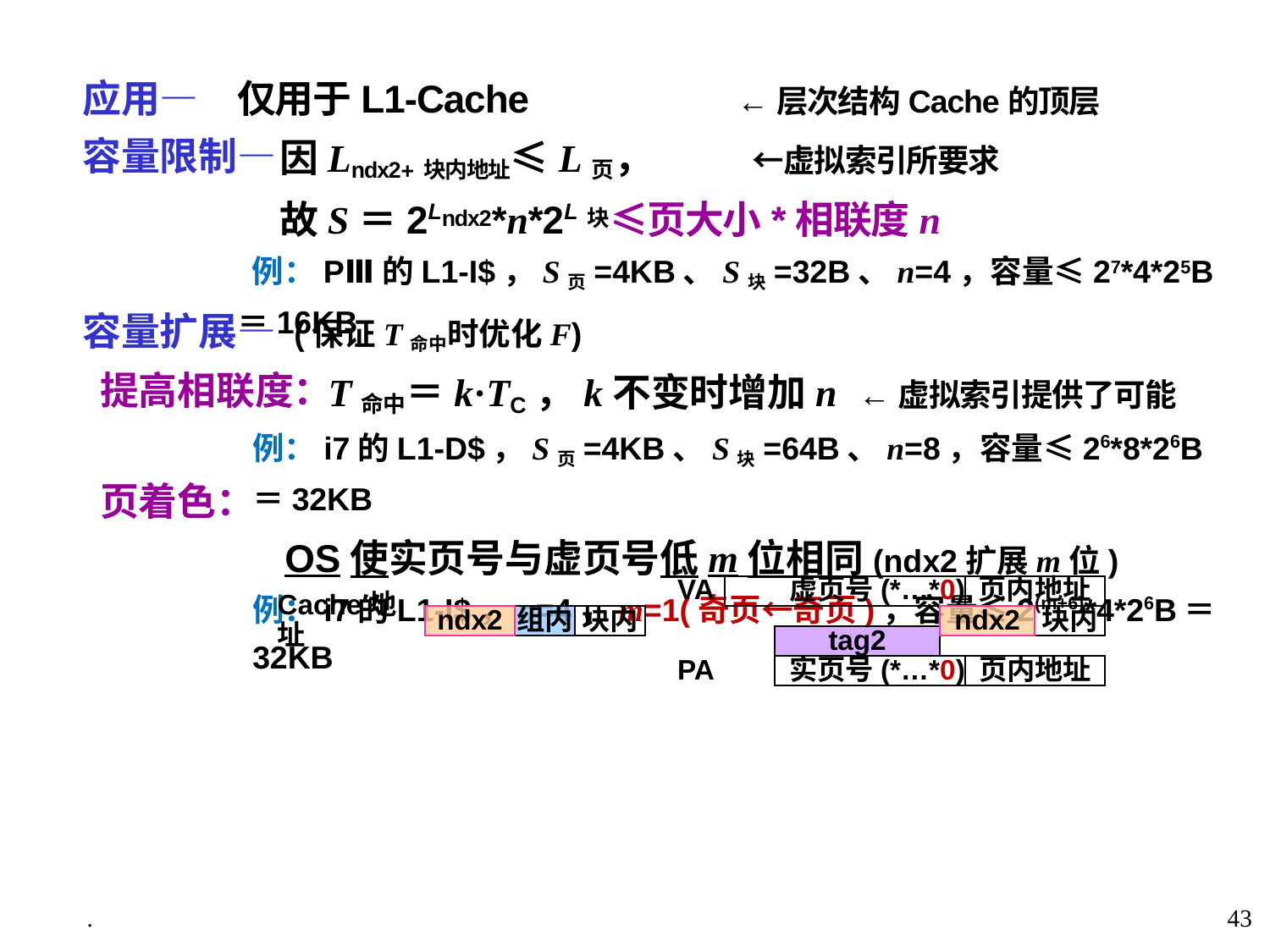

应用—
    容量限制—

    容量扩展— (保证T命中时优化F)
      提高相联度：

      页着色：

仅用于L1-Cache                     ←层次结构Cache的顶层
    因Lndx2+块内地址≤L页，             ←虚拟索引所要求
    故S＝2Lndx2*n*2L块≤页大小*相联度n
 例：PⅢ的L1-I$，S页=4KB、S块=32B、n=4，容量≤27*4*25B＝16KB
       T命中＝k·TC，k不变时增加n  ←虚拟索引提供了可能
例：i7的L1-D$，S页=4KB、S块=64B、n=8，容量≤26*8*26B＝32KB
   OS使实页号与虚页号低m位相同(ndx2扩展m位)
例：i7的L1-I$，n=4，m=1(奇页←奇页)，容量≤2(m+6)*4*26B＝32KB
VA
虚页号(*…*0)
页内地址
Cache地址
ndx2
块内
ndx2
组内
块内
tag2
PA
实页号(*…*0)
页内地址
.
43